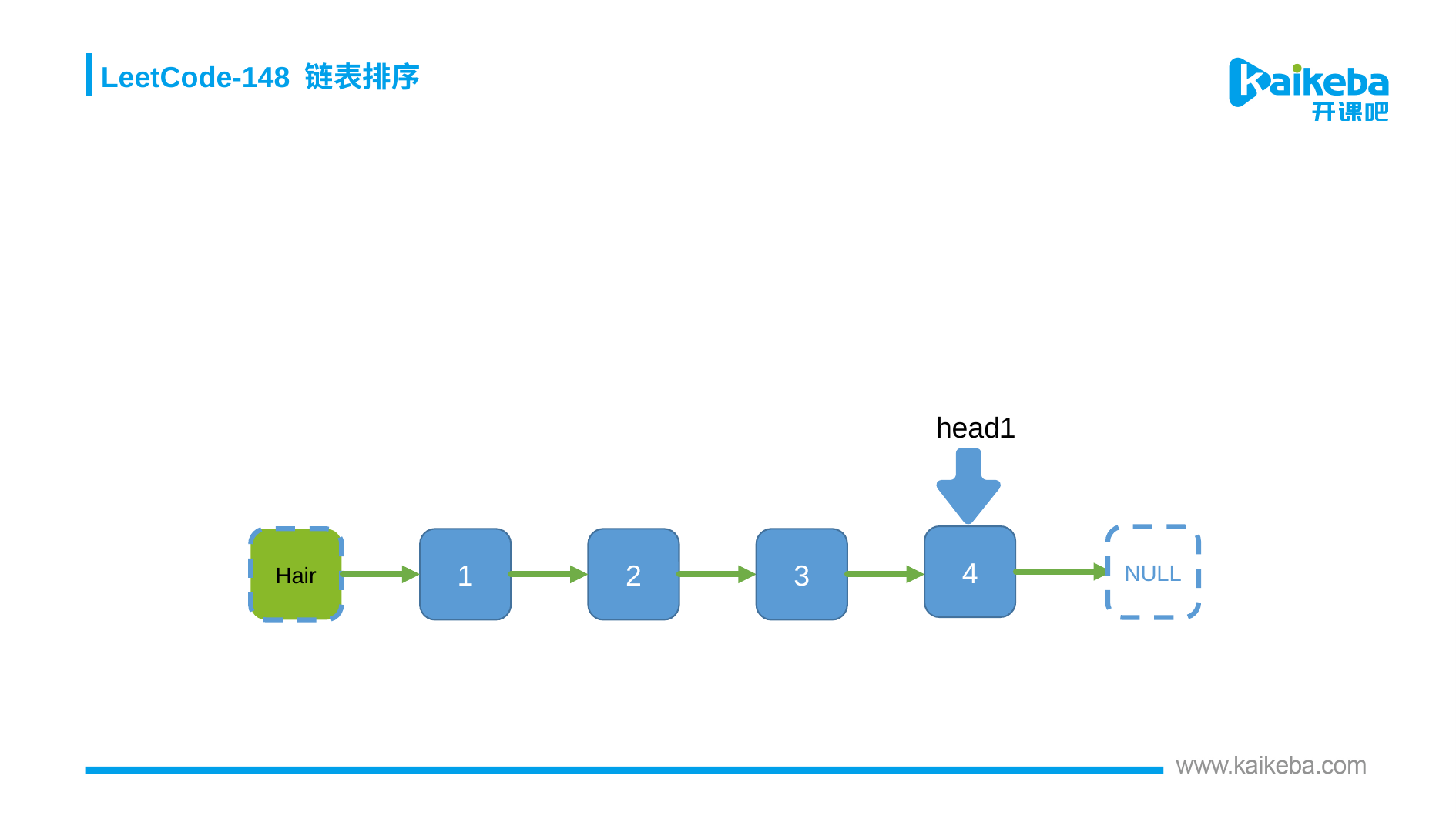

LeetCode-148 链表排序
head1

4
NULL
Hair
1
2
3